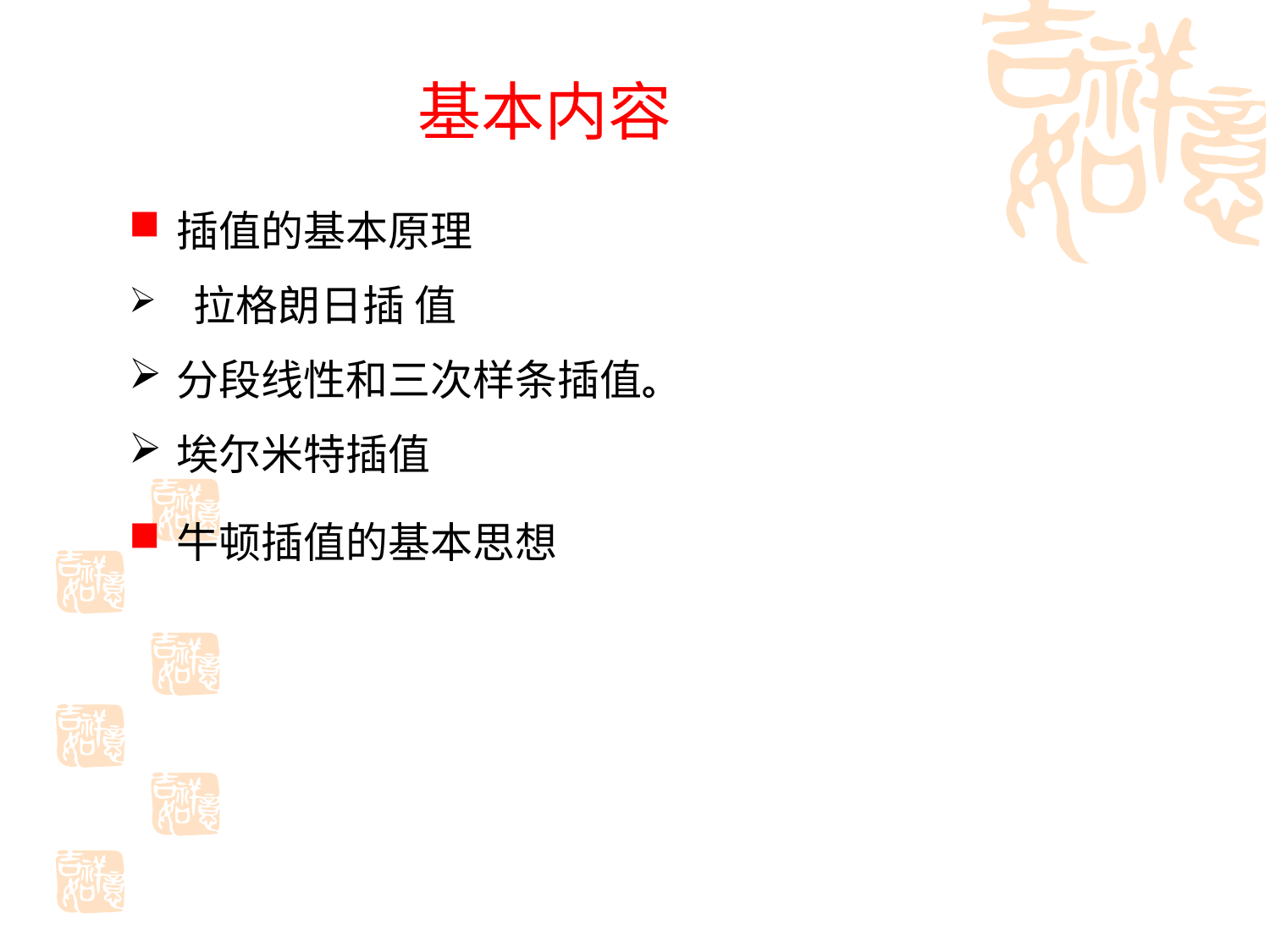

基本内容
插值的基本原理
 拉格朗日插 值
分段线性和三次样条插值。
埃尔米特插值
牛顿插值的基本思想